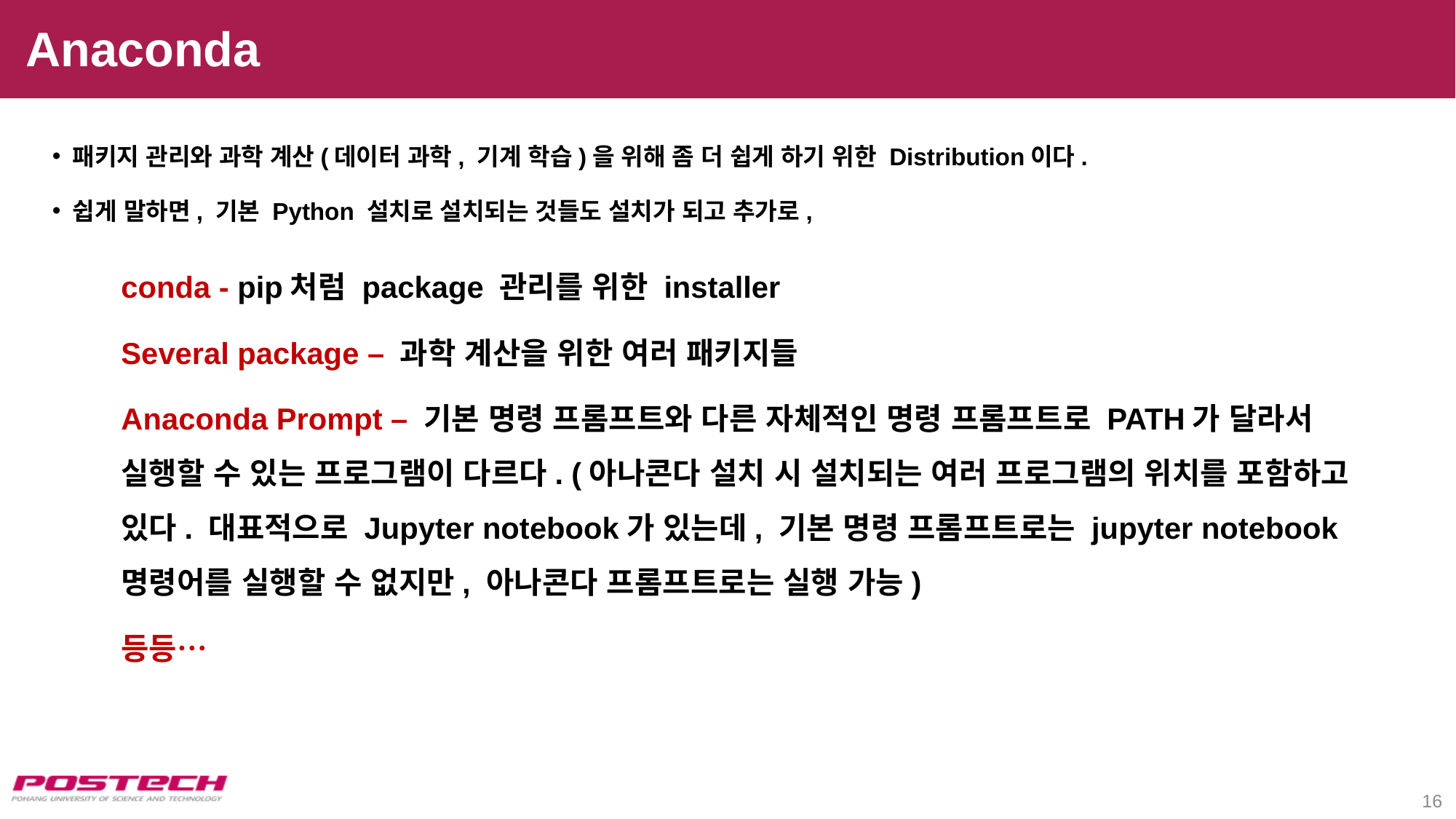

# Anaconda
패키지 관리와 과학 계산(데이터 과학, 기계 학습)을 위해 좀 더 쉽게 하기 위한 Distribution이다.
쉽게 말하면, 기본 Python 설치로 설치되는 것들도 설치가 되고 추가로,
conda - pip처럼 package 관리를 위한 installer
Several package – 과학 계산을 위한 여러 패키지들
Anaconda Prompt – 기본 명령 프롬프트와 다른 자체적인 명령 프롬프트로 PATH가 달라서 실행할 수 있는 프로그램이 다르다. (아나콘다 설치 시 설치되는 여러 프로그램의 위치를 포함하고 있다. 대표적으로 Jupyter notebook가 있는데, 기본 명령 프롬프트로는 jupyter notebook 명령어를 실행할 수 없지만, 아나콘다 프롬프트로는 실행 가능)
등등…

16